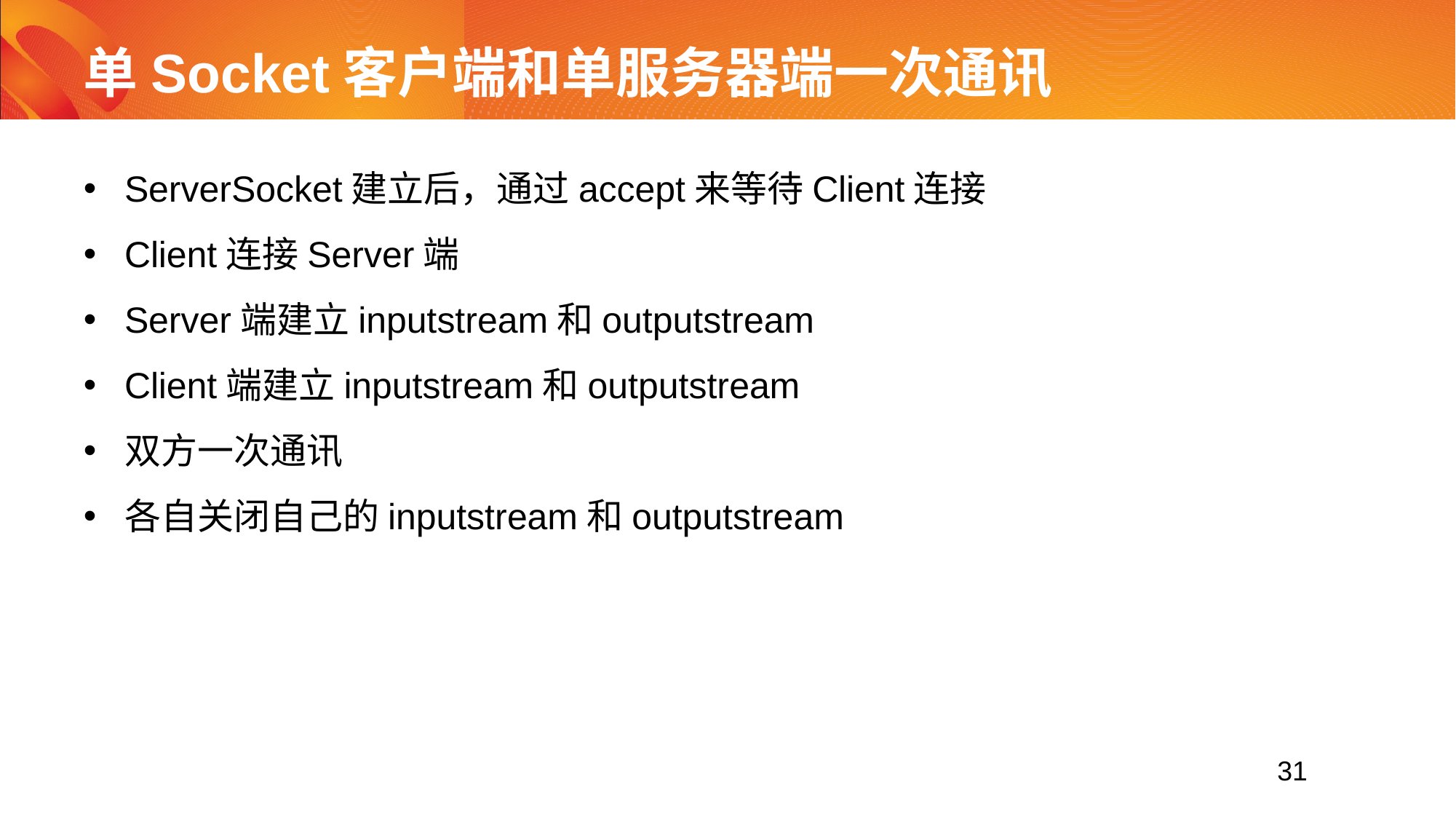

# 单Socket客户端和单服务器端一次通讯
ServerSocket建立后，通过accept来等待Client连接
Client连接Server端
Server端建立inputstream和outputstream
Client端建立inputstream和outputstream
双方一次通讯
各自关闭自己的inputstream和outputstream